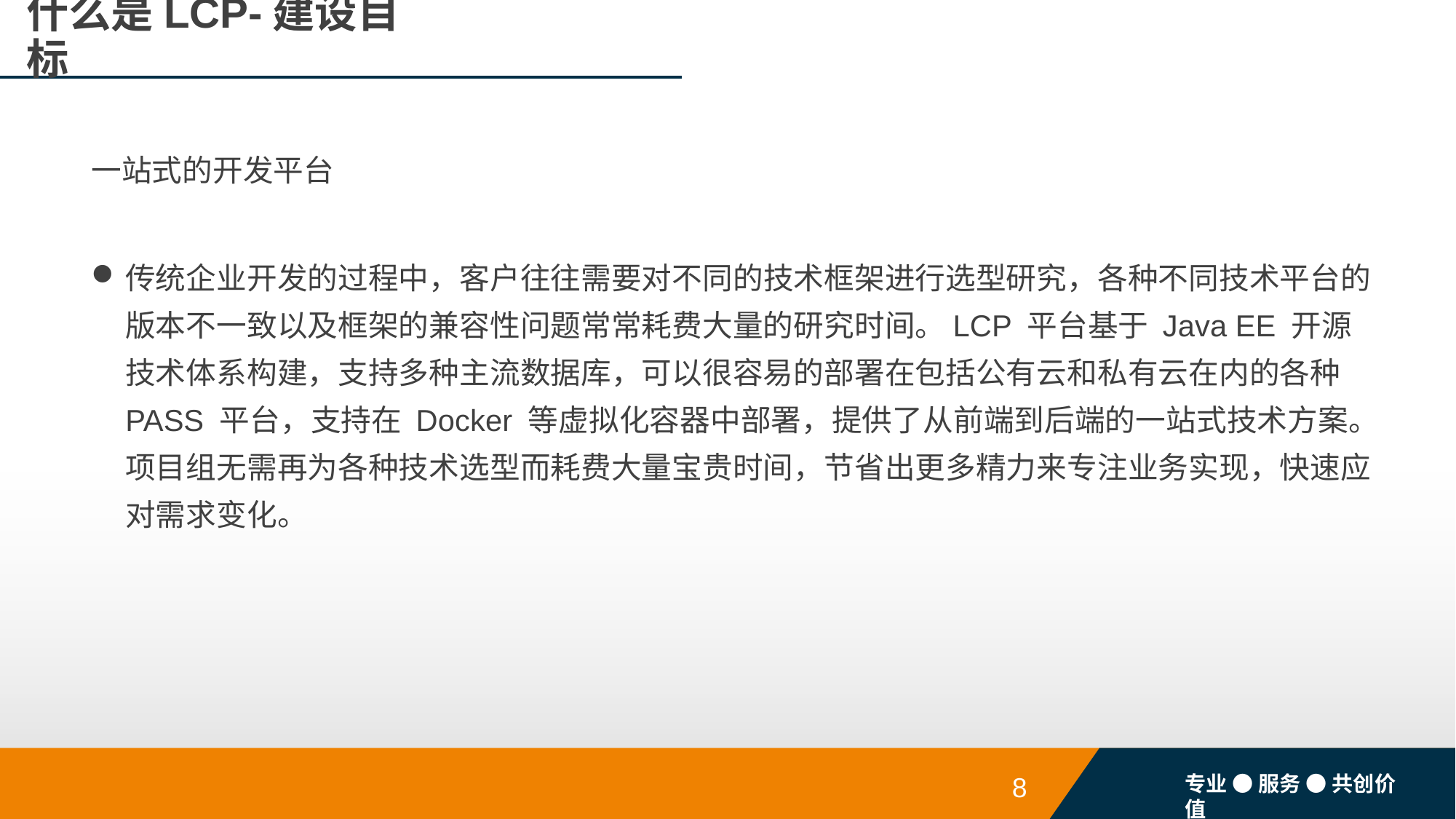

# 什么是LCP-建设目标
一站式的开发平台
传统企业开发的过程中，客户往往需要对不同的技术框架进行选型研究，各种不同技术平台的版本不一致以及框架的兼容性问题常常耗费大量的研究时间。LCP 平台基于 Java EE 开源技术体系构建，支持多种主流数据库，可以很容易的部署在包括公有云和私有云在内的各种 PASS 平台，支持在 Docker 等虚拟化容器中部署，提供了从前端到后端的一站式技术方案。项目组无需再为各种技术选型而耗费大量宝贵时间，节省出更多精力来专注业务实现，快速应对需求变化。